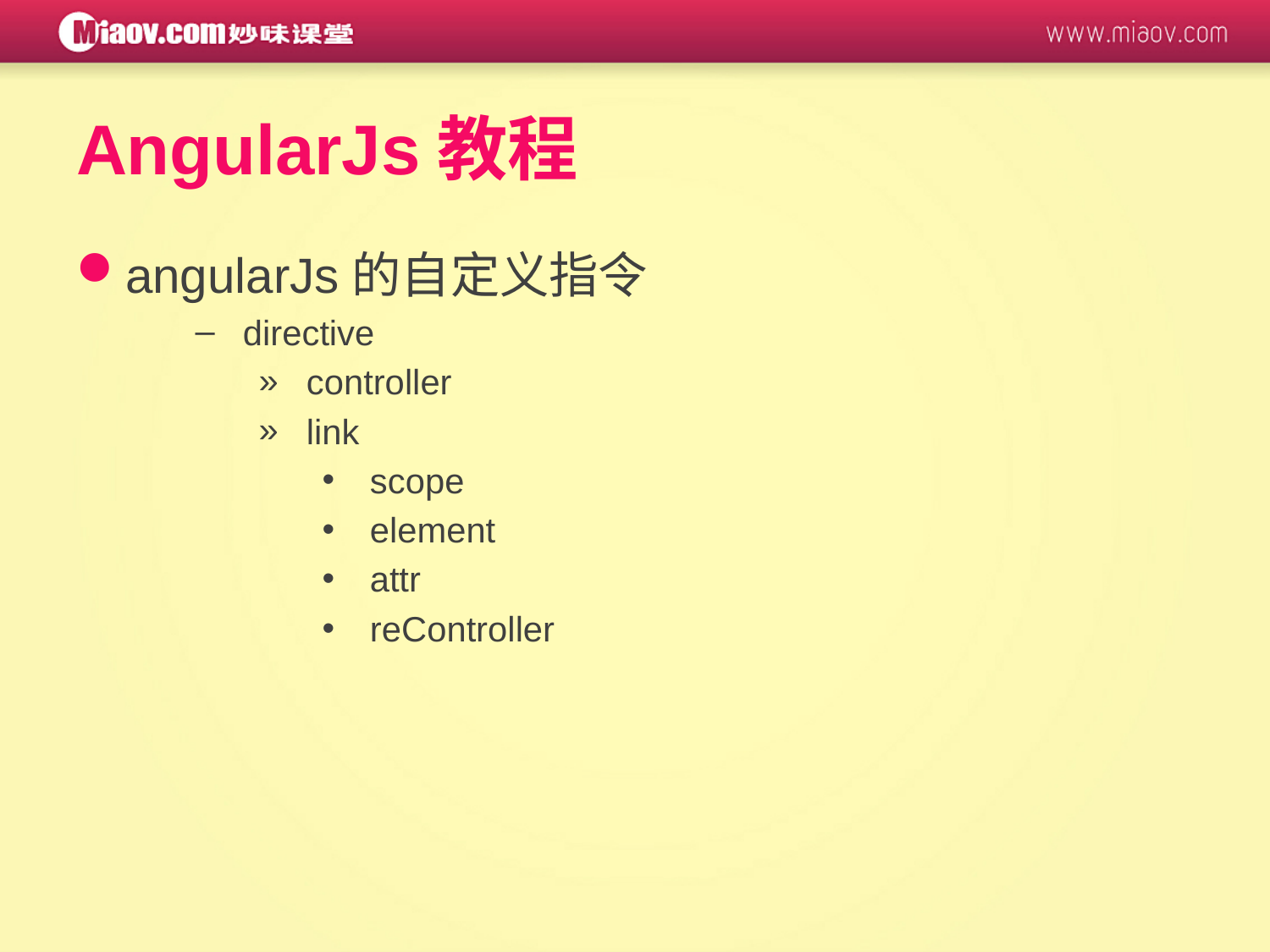

# AngularJs教程
angularJs的自定义指令
directive
controller
link
scope
element
attr
reController